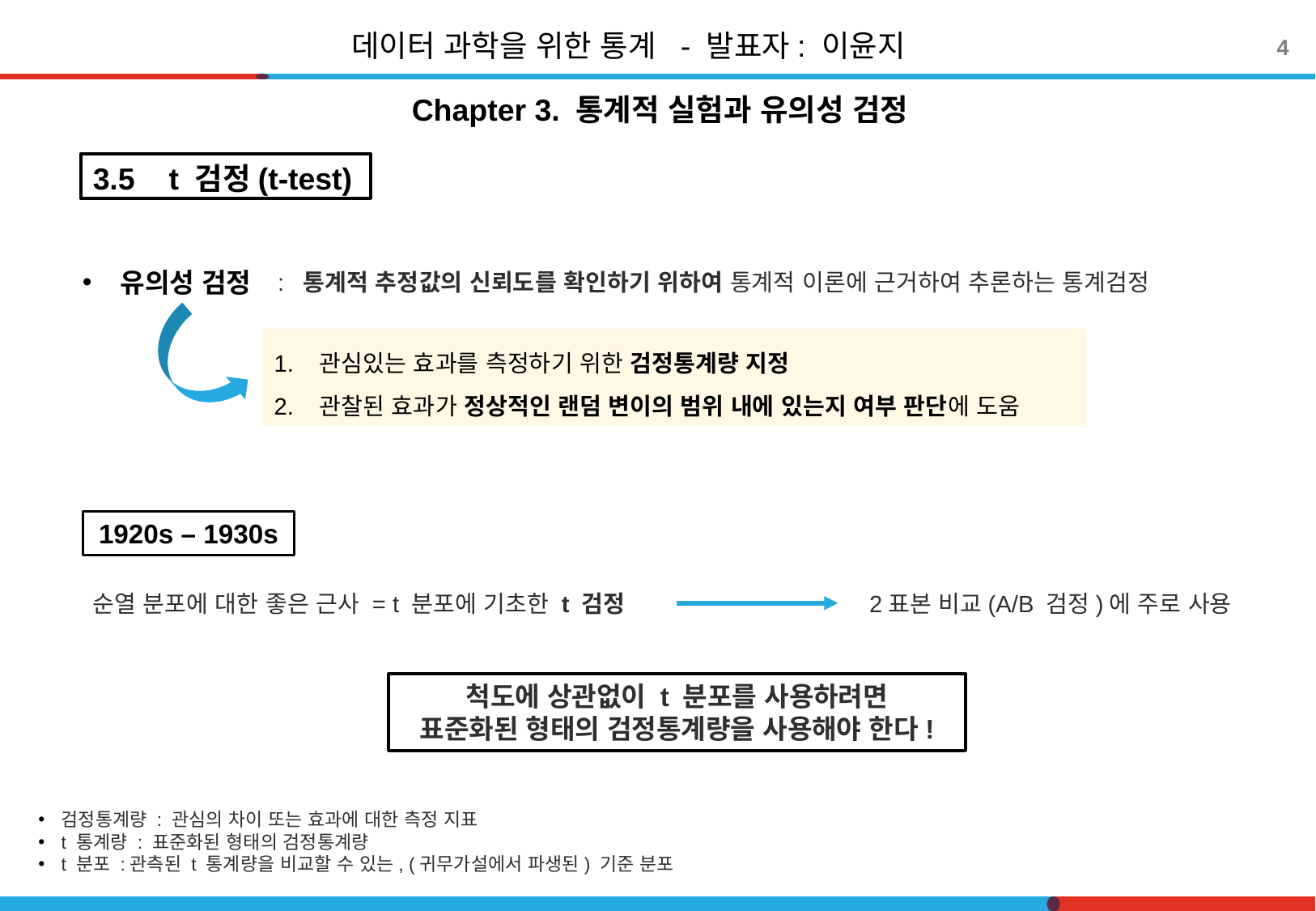

데이터 과학을 위한 통계  - 발표자: 이윤지
4
Chapter 3. 통계적 실험과 유의성 검정
3.5    t 검정(t-test)
유의성 검정
:  통계적 추정값의 신뢰도를 확인하기 위하여 통계적 이론에 근거하여 추론하는 통계검정

관심있는 효과를 측정하기 위한 검정통계량 지정
관찰된 효과가 정상적인 랜덤 변이의 범위 내에 있는지 여부 판단에 도움
1920s – 1930s
순열 분포에 대한 좋은 근사 = t 분포에 기초한 t 검정
2표본 비교(A/B 검정)에 주로 사용
척도에 상관없이 t 분포를 사용하려면
표준화된 형태의 검정통계량을 사용해야 한다!
검정통계량 : 관심의 차이 또는 효과에 대한 측정 지표
t 통계량 : 표준화된 형태의 검정통계량
t 분포 :관측된 t 통계량을 비교할 수 있는, (귀무가설에서 파생된) 기준 분포